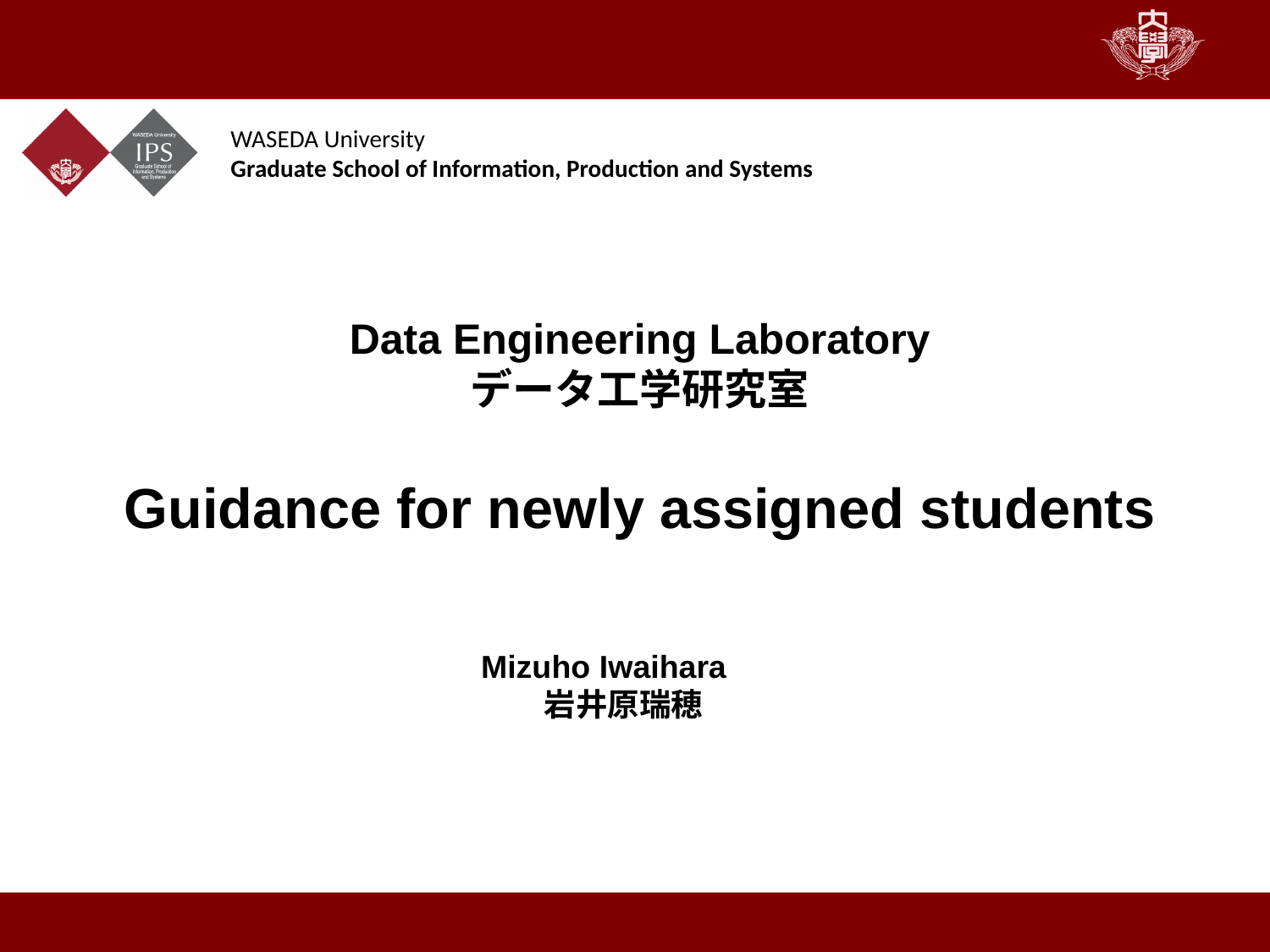

Data Engineering Laboratory
データ工学研究室

Guidance for newly assigned students
Mizuho Iwaihara
岩井原瑞穂